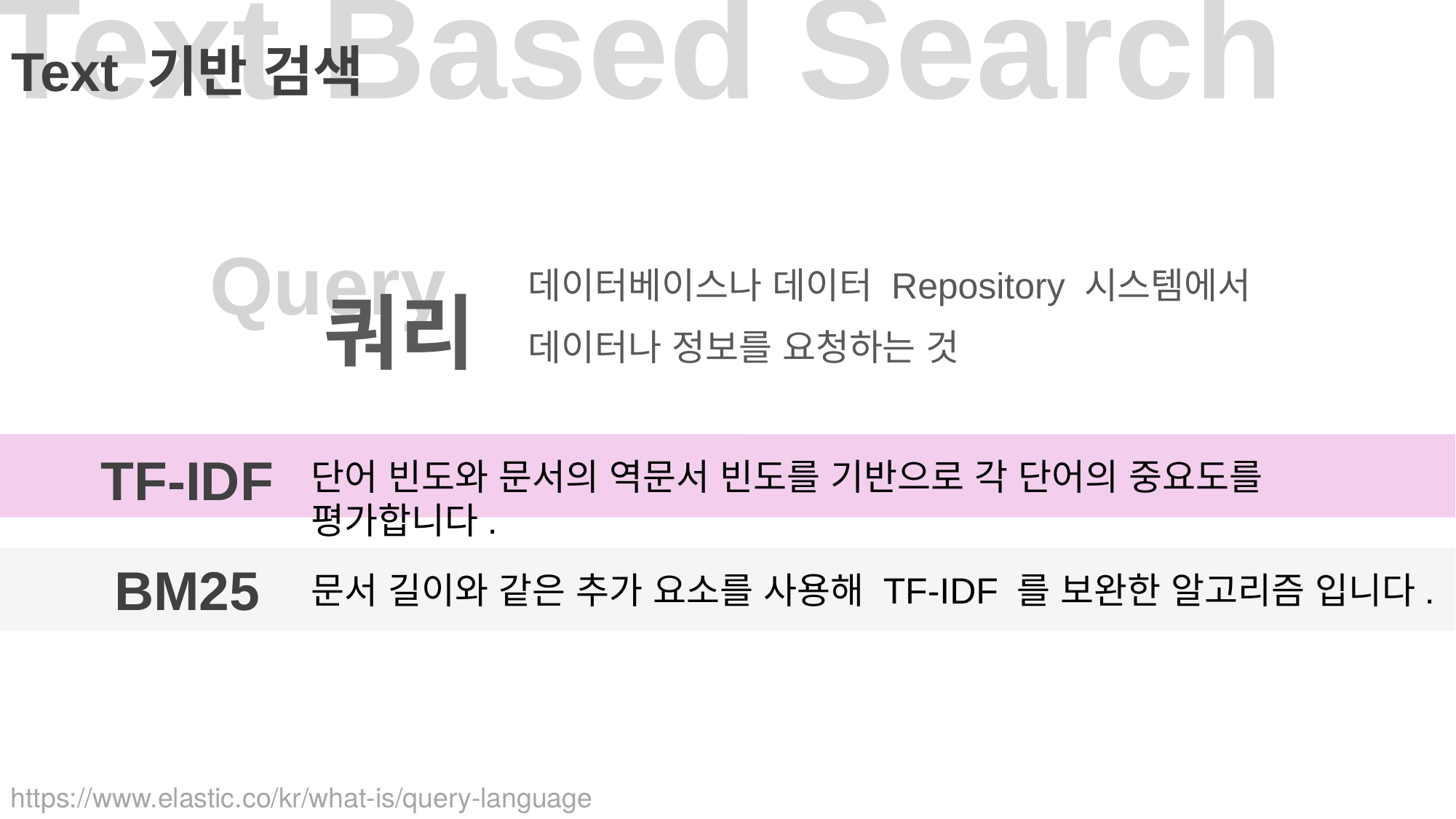

Text Based Search
# Text 기반 검색
Query
쿼리
데이터베이스나 데이터 Repository 시스템에서
데이터나 정보를 요청하는 것

TF-IDF
단어 빈도와 문서의 역문서 빈도를 기반으로 각 단어의 중요도를 평가합니다.

BM25
문서 길이와 같은 추가 요소를 사용해 TF-IDF 를 보완한 알고리즘 입니다.
https://www.elastic.co/kr/what-is/query-language